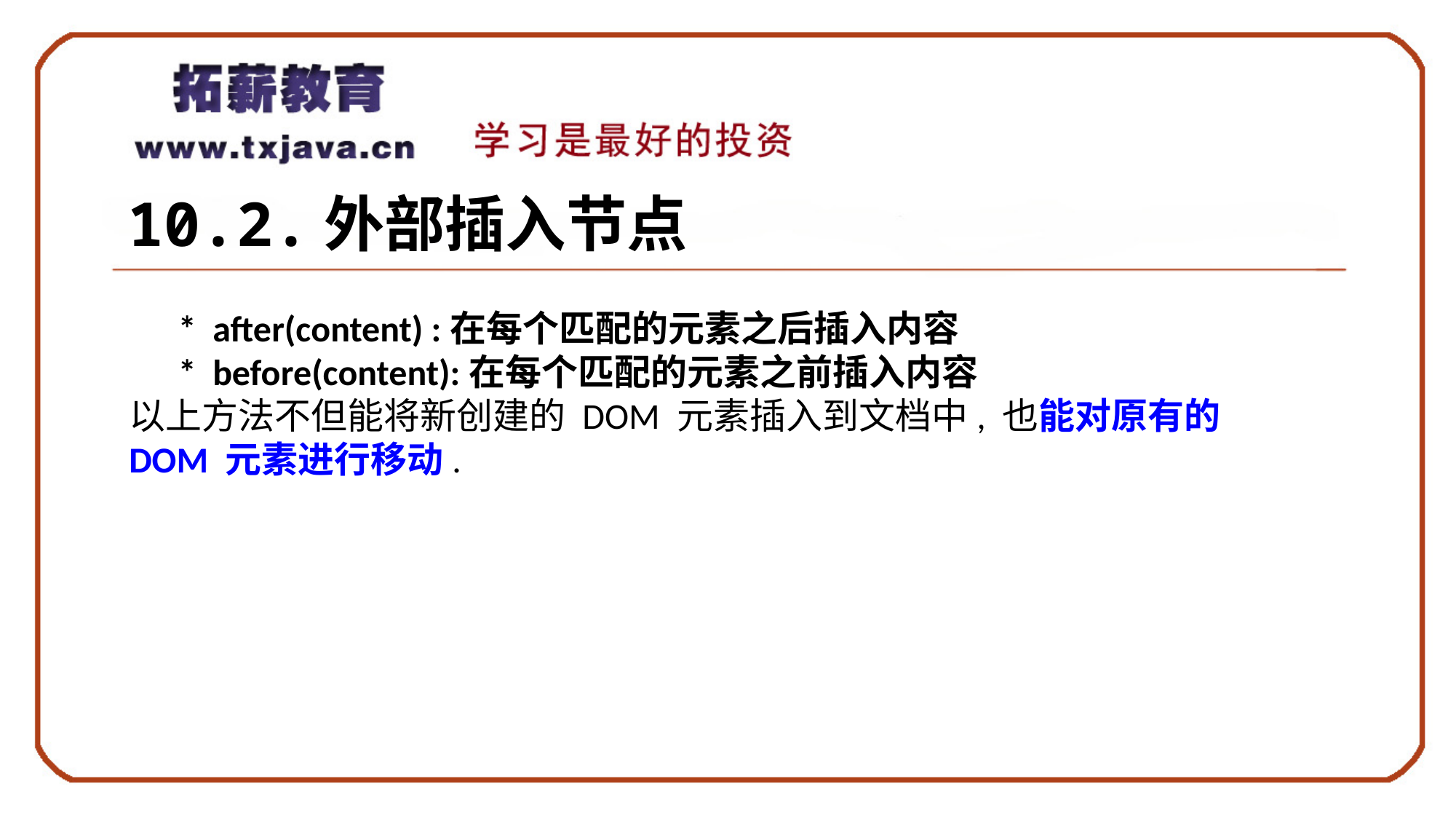

10.2.外部插入节点
      *  after(content) :在每个匹配的元素之后插入内容
      *  before(content):在每个匹配的元素之前插入内容
以上方法不但能将新创建的 DOM 元素插入到文档中, 也能对原有的 DOM 元素进行移动.